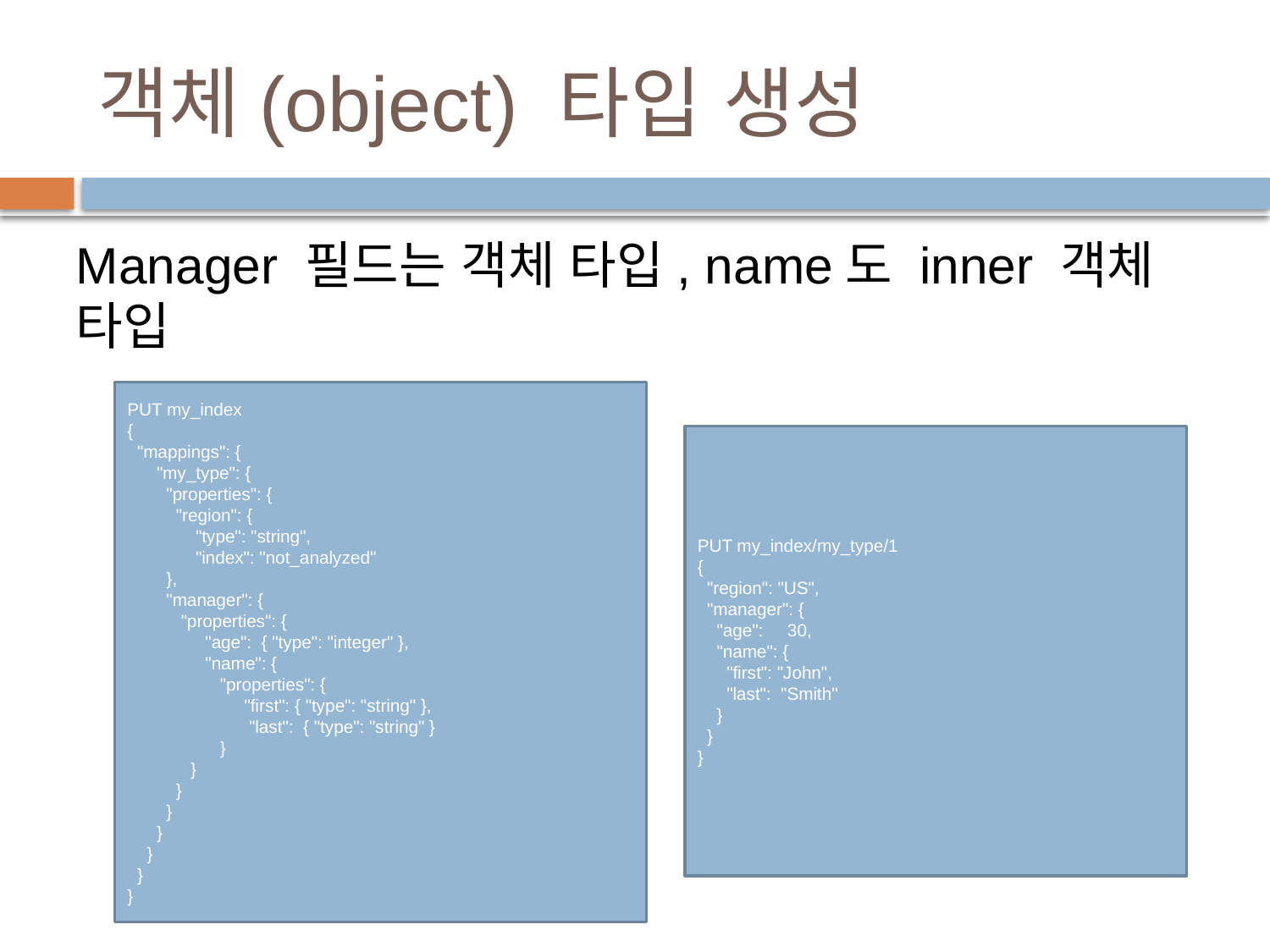

# 객체(object) 타입 생성
Manager 필드는 객체 타입, name도 inner 객체 타입
PUT my_index
{
  "mappings": {
      "my_type": {
        "properties": {
          "region": {
              "type": "string",
              "index": "not_analyzed"
        },
        "manager": {
           "properties": {
                "age":  { "type": "integer" },
                "name": {
                   "properties": {
                        "first": { "type": "string" },
                         "last":  { "type": "string" }
                   }
             }
          }
        }
      }
    }
  }
}
PUT my_index/my_type/1
{
  "region": "US",
  "manager": {
    "age":     30,
    "name": {
      "first": "John",
      "last":  "Smith"
    }
  }
}